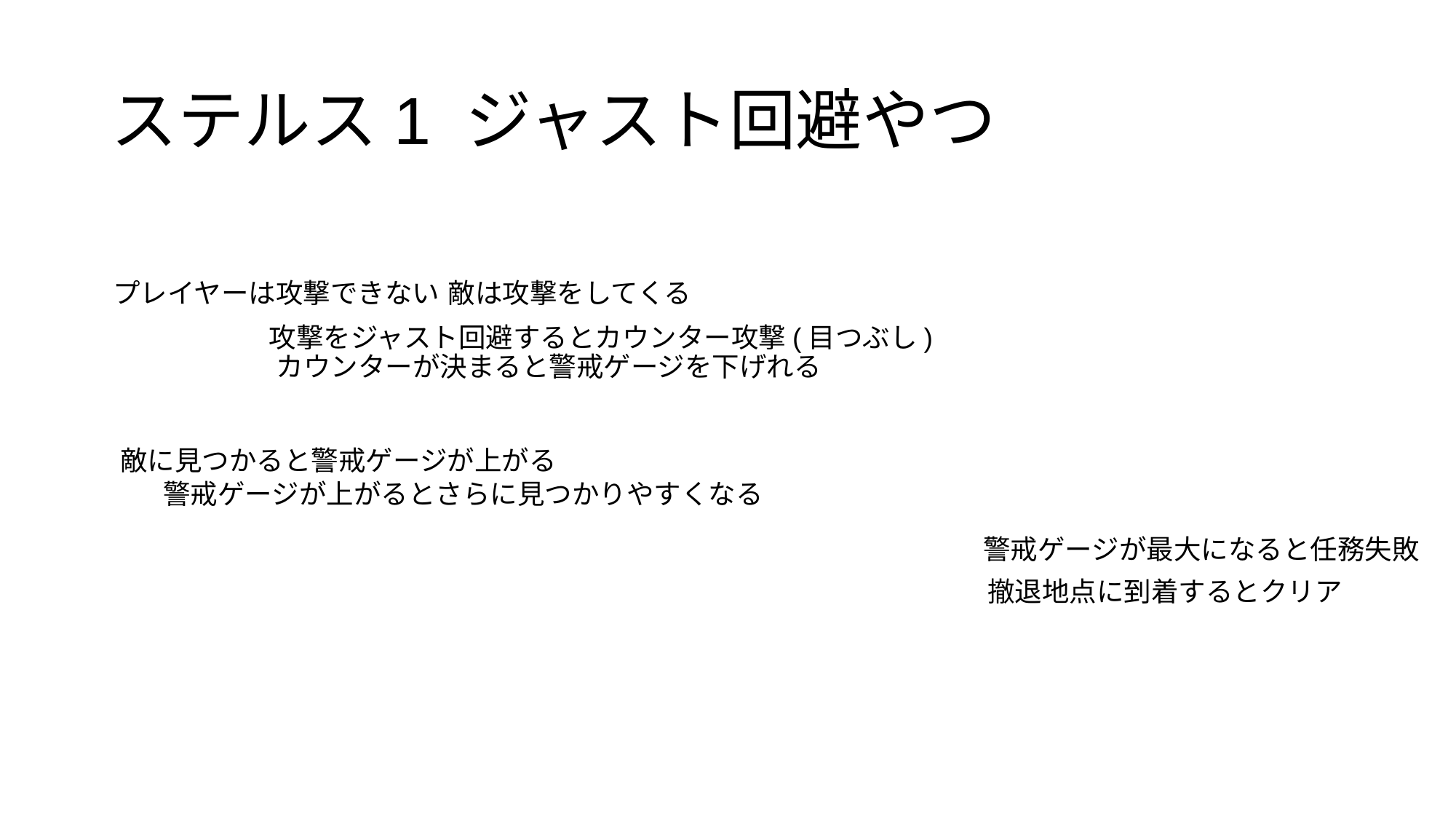

# ステルス1 ジャスト回避やつ
プレイヤーは攻撃できない
敵は攻撃をしてくる
攻撃をジャスト回避するとカウンター攻撃(目つぶし)
カウンターが決まると警戒ゲージを下げれる
敵に見つかると警戒ゲージが上がる
警戒ゲージが上がるとさらに見つかりやすくなる
警戒ゲージが最大になると任務失敗
撤退地点に到着するとクリア